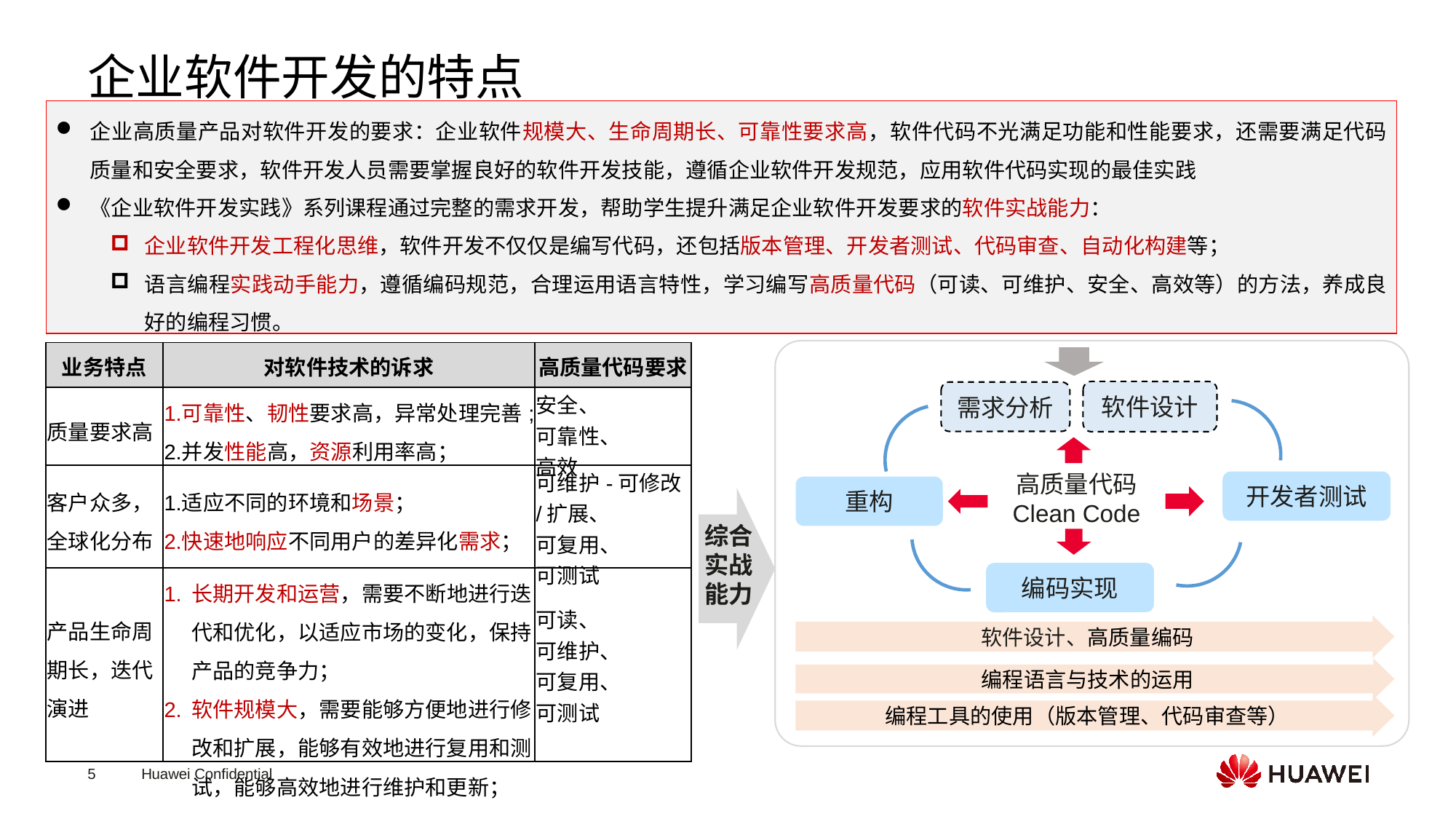

# 企业软件开发的特点
企业高质量产品对软件开发的要求：企业软件规模大、生命周期长、可靠性要求高，软件代码不光满足功能和性能要求，还需要满足代码质量和安全要求，软件开发人员需要掌握良好的软件开发技能，遵循企业软件开发规范，应用软件代码实现的最佳实践
《企业软件开发实践》系列课程通过完整的需求开发，帮助学生提升满足企业软件开发要求的软件实战能力：
企业软件开发工程化思维，软件开发不仅仅是编写代码，还包括版本管理、开发者测试、代码审查、自动化构建等；
语言编程实践动手能力，遵循编码规范，合理运用语言特性，学习编写高质量代码（可读、可维护、安全、高效等）的方法，养成良好的编程习惯。

需求分析

高质量代码
Clean Code
重构

编码实现
软件设计、高质量编码
编程语言与技术的运用
编程工具的使用（版本管理、代码审查等）
软件设计
| 业务特点 | 对软件技术的诉求 | 高质量代码要求 |
| --- | --- | --- |
| 质量要求高 | 可靠性、韧性要求高，异常处理完善; 并发性能高，资源利用率高； | 安全、 可靠性、 高效 |
| 客户众多，全球化分布 | 适应不同的环境和场景； 快速地响应不同用户的差异化需求； | 可维护-可修改/扩展、 可复用、 可测试 |
| 产品生命周期长，迭代演进 | 长期开发和运营，需要不断地进行迭代和优化，以适应市场的变化，保持产品的竞争力； 软件规模大，需要能够方便地进行修改和扩展，能够有效地进行复用和测试，能够高效地进行维护和更新； | 可读、 可维护、 可复用、 可测试 |

开发者测试

综合实战能力